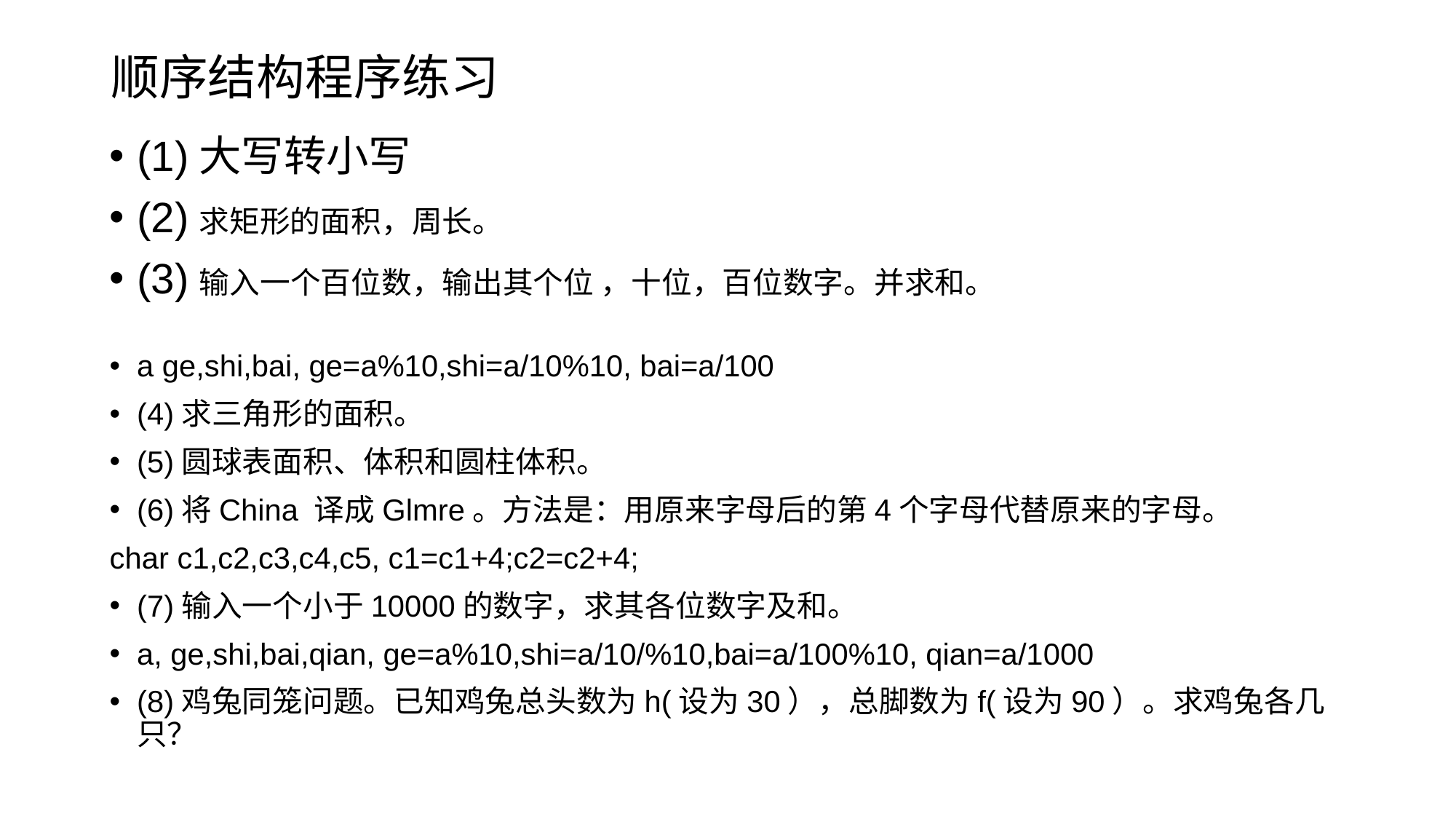

# 顺序结构程序练习
(1)大写转小写
(2)求矩形的面积，周长。
(3)输入一个百位数，输出其个位 ，十位，百位数字。并求和。
a ge,shi,bai, ge=a%10,shi=a/10%10, bai=a/100
(4)求三角形的面积。
(5)圆球表面积、体积和圆柱体积。
(6)将China 译成Glmre。方法是：用原来字母后的第4个字母代替原来的字母。
char c1,c2,c3,c4,c5, c1=c1+4;c2=c2+4;
(7)输入一个小于10000的数字，求其各位数字及和。
a, ge,shi,bai,qian, ge=a%10,shi=a/10/%10,bai=a/100%10, qian=a/1000
(8)鸡兔同笼问题。已知鸡兔总头数为h(设为30），总脚数为f(设为90）。求鸡兔各几只？